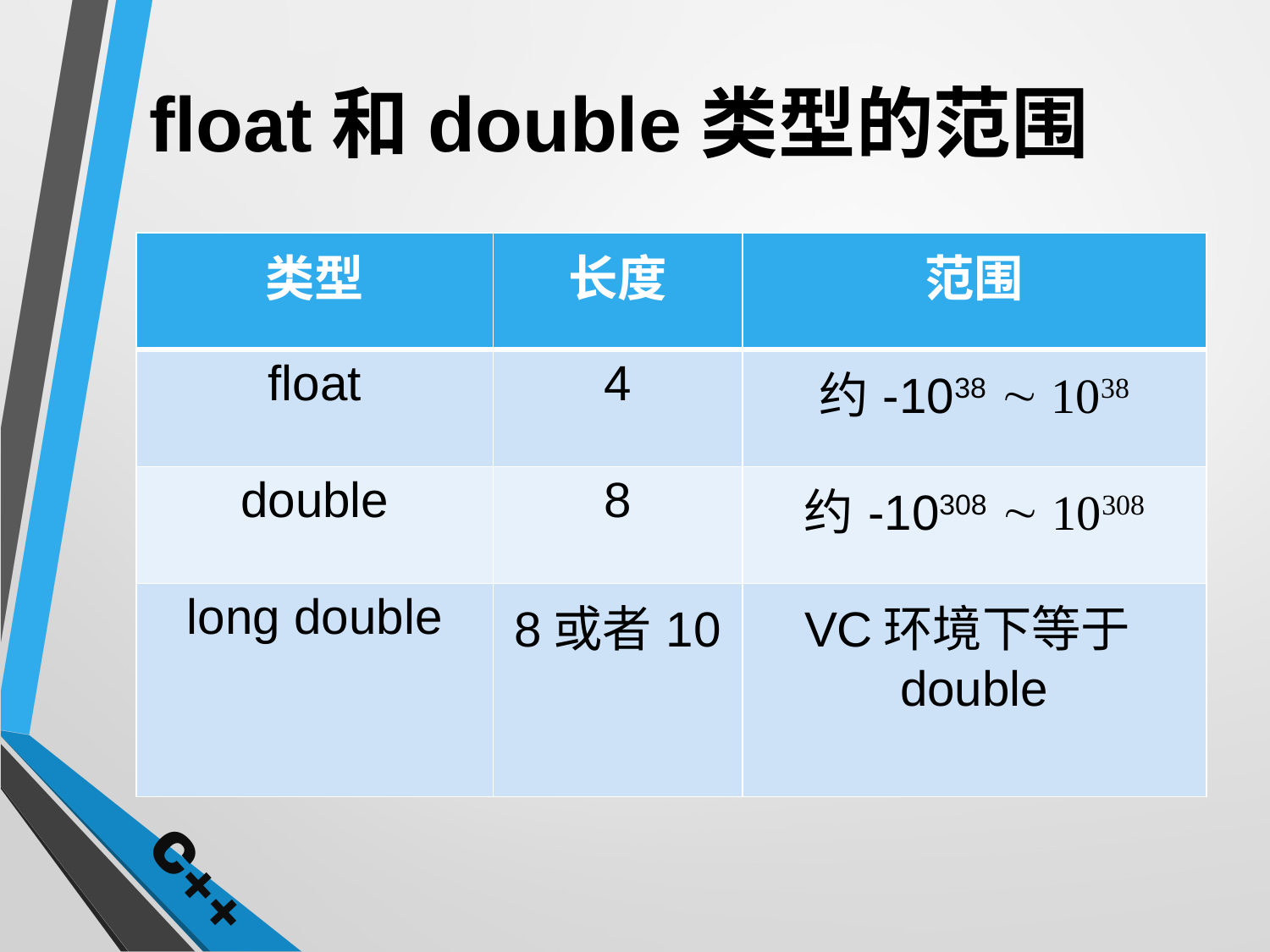

# float和double类型的范围
| 类型 | 长度 | 范围 |
| --- | --- | --- |
| float | 4 | 约-1038 ∼ 1038 |
| double | 8 | 约-10308 ∼ 10308 |
| long double | 8或者10 | VC环境下等于double |